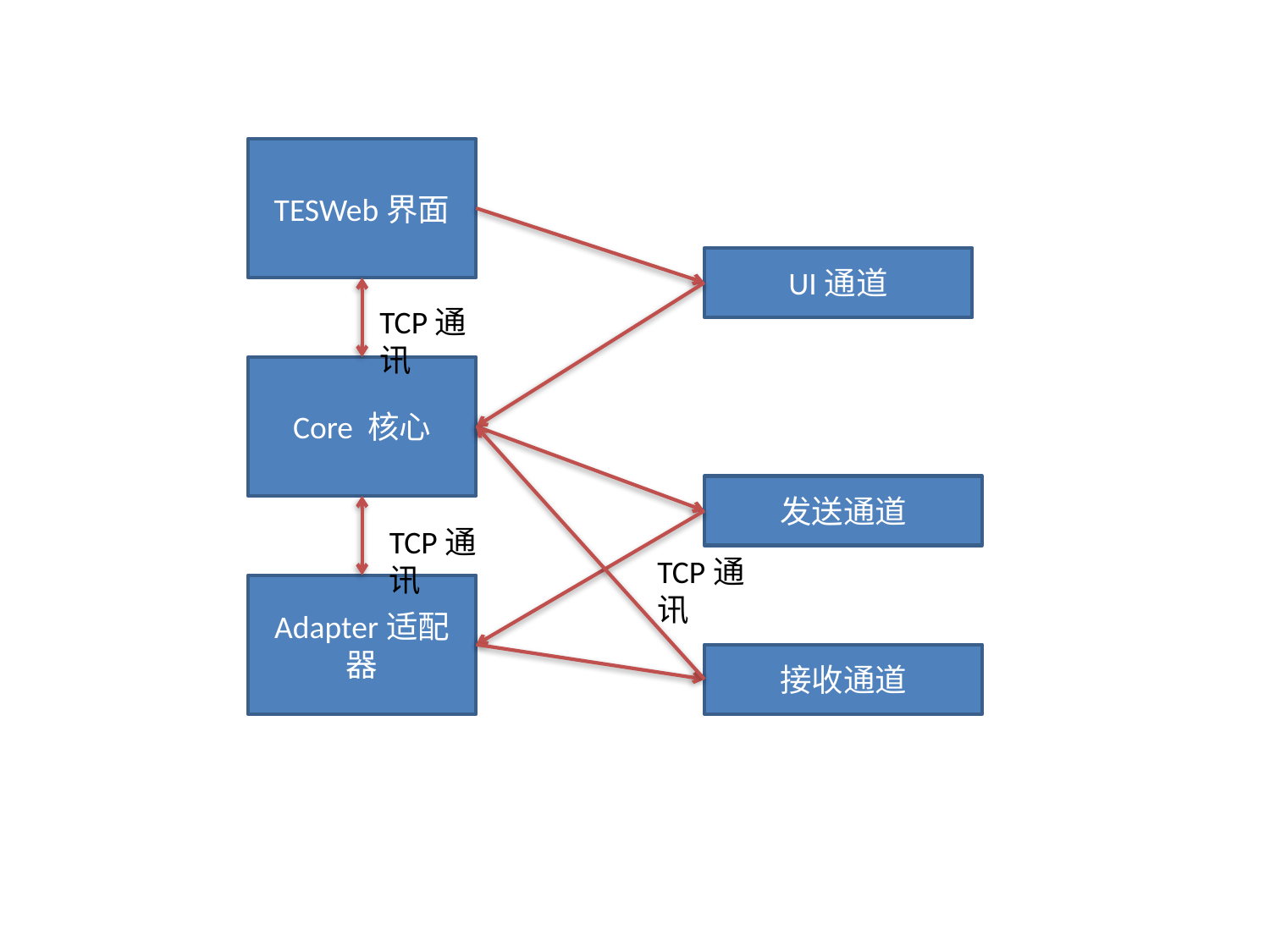

TESWeb界面
UI通道
TCP通讯
Core 核心
发送通道
TCP通讯
TCP通讯
Adapter适配器
接收通道